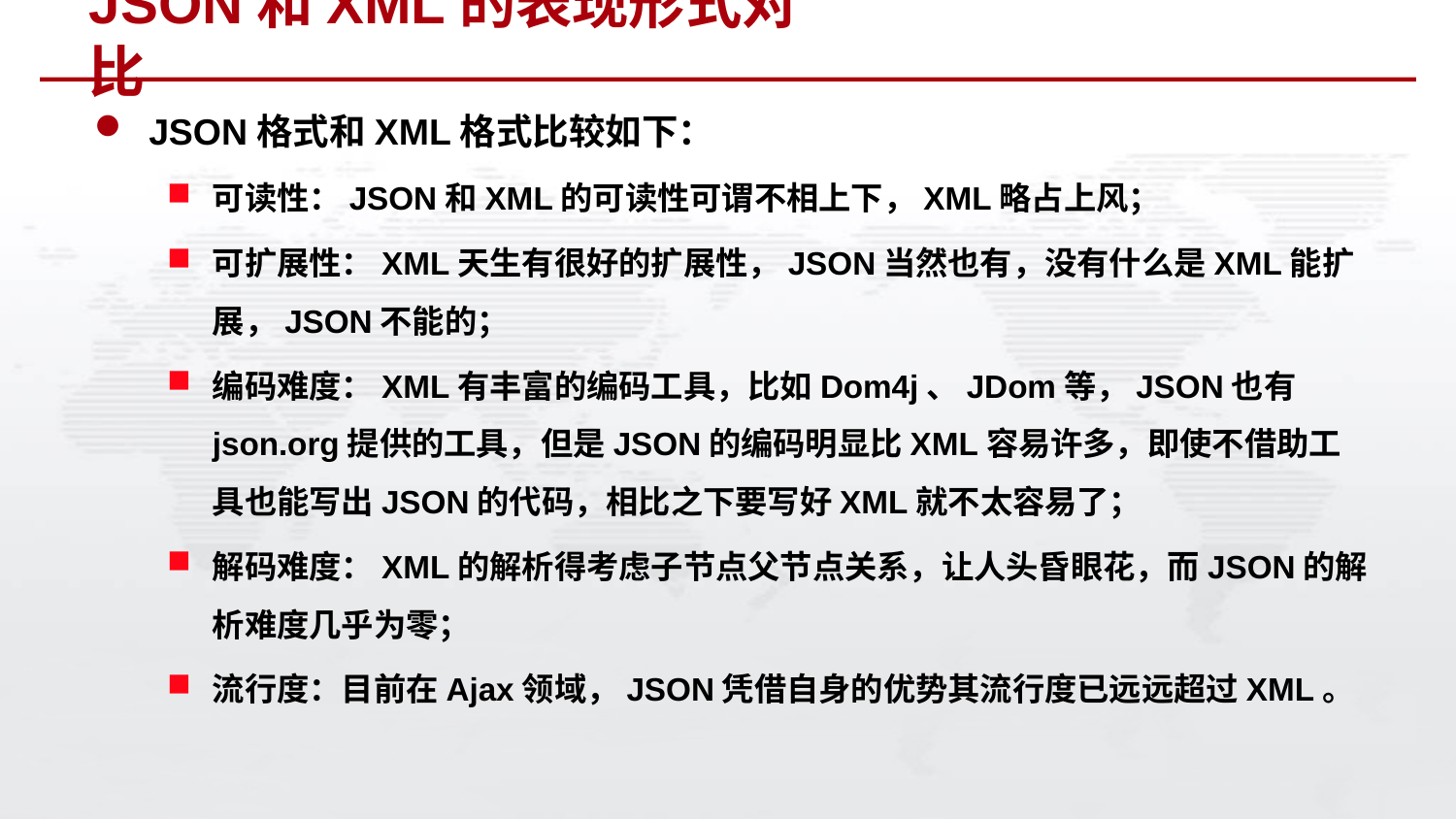

# JSON和XML的表现形式对比
JSON格式和XML格式比较如下：
可读性：JSON和XML的可读性可谓不相上下，XML略占上风；
可扩展性：XML天生有很好的扩展性，JSON当然也有，没有什么是XML能扩展，JSON不能的；
编码难度：XML有丰富的编码工具，比如Dom4j、JDom等，JSON也有json.org提供的工具，但是JSON的编码明显比XML容易许多，即使不借助工具也能写出JSON的代码，相比之下要写好XML就不太容易了；
解码难度：XML的解析得考虑子节点父节点关系，让人头昏眼花，而JSON的解析难度几乎为零；
流行度：目前在Ajax领域，JSON凭借自身的优势其流行度已远远超过XML。